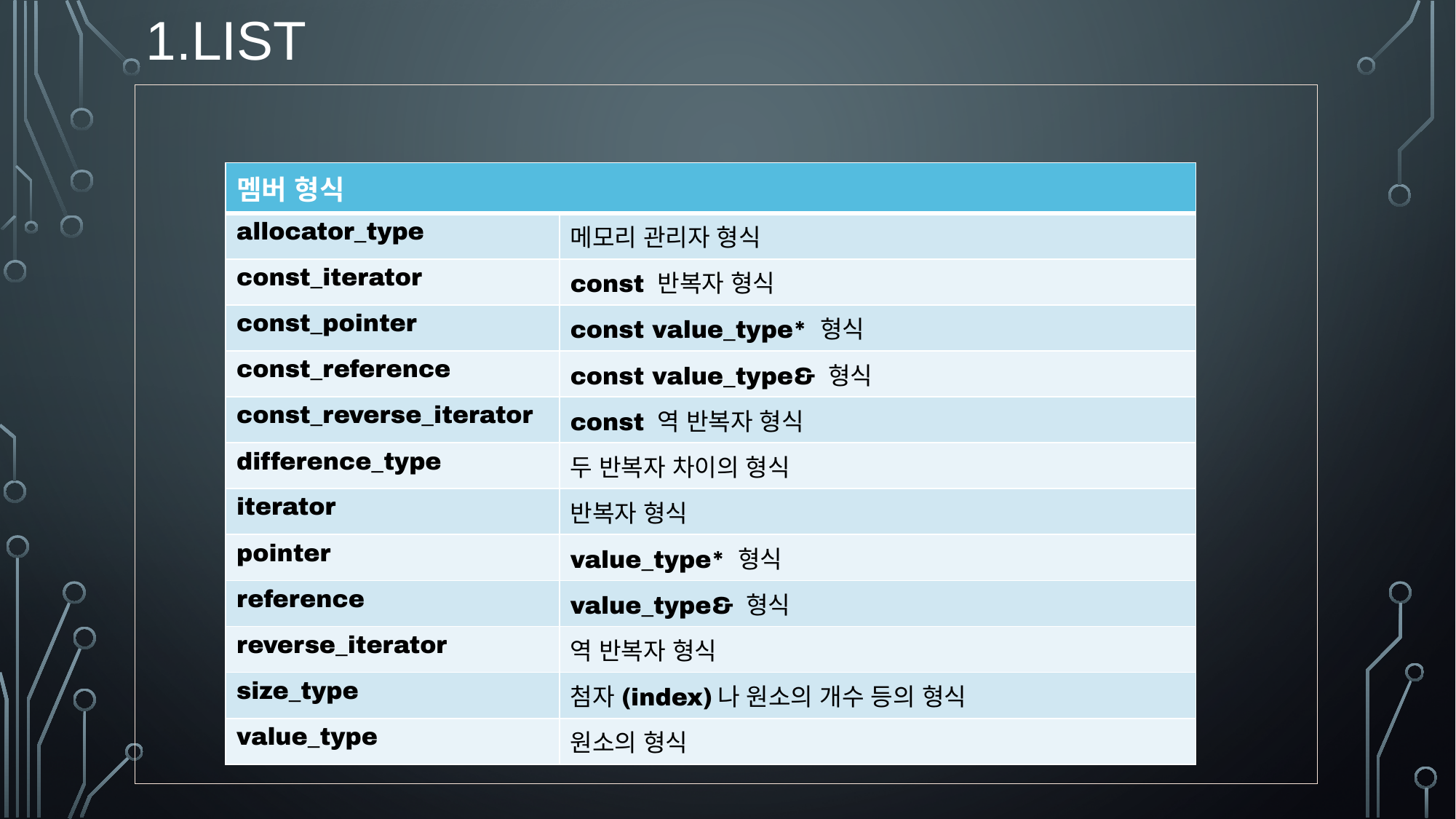

# 1.LIST

| 멤버 형식 |  |
| --- | --- |
| allocator\_type | 메모리 관리자 형식 |
| const\_iterator | const 반복자 형식 |
| const\_pointer | const value\_type\* 형식 |
| const\_reference | const value\_type& 형식 |
| const\_reverse\_iterator | const 역 반복자 형식 |
| difference\_type | 두 반복자 차이의 형식 |
| iterator | 반복자 형식 |
| pointer | value\_type\* 형식 |
| reference | value\_type& 형식 |
| reverse\_iterator | 역 반복자 형식 |
| size\_type | 첨자(index)나 원소의 개수 등의 형식 |
| value\_type | 원소의 형식 |